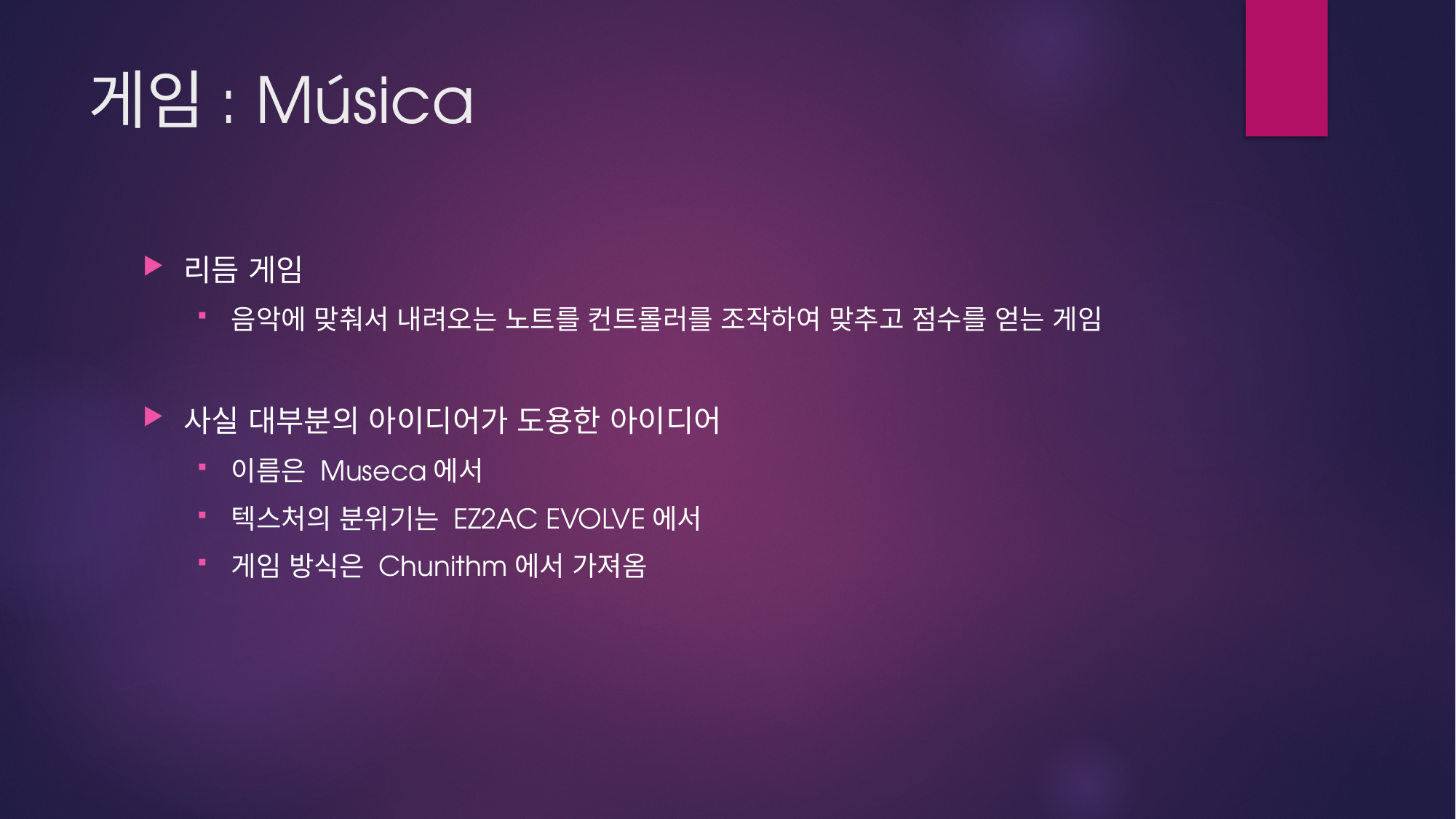

# 게임: Música
리듬 게임
음악에 맞춰서 내려오는 노트를 컨트롤러를 조작하여 맞추고 점수를 얻는 게임

사실 대부분의 아이디어가 도용한 아이디어
이름은 Museca에서
텍스처의 분위기는 EZ2AC EVOLVE에서
게임 방식은 Chunithm에서 가져옴